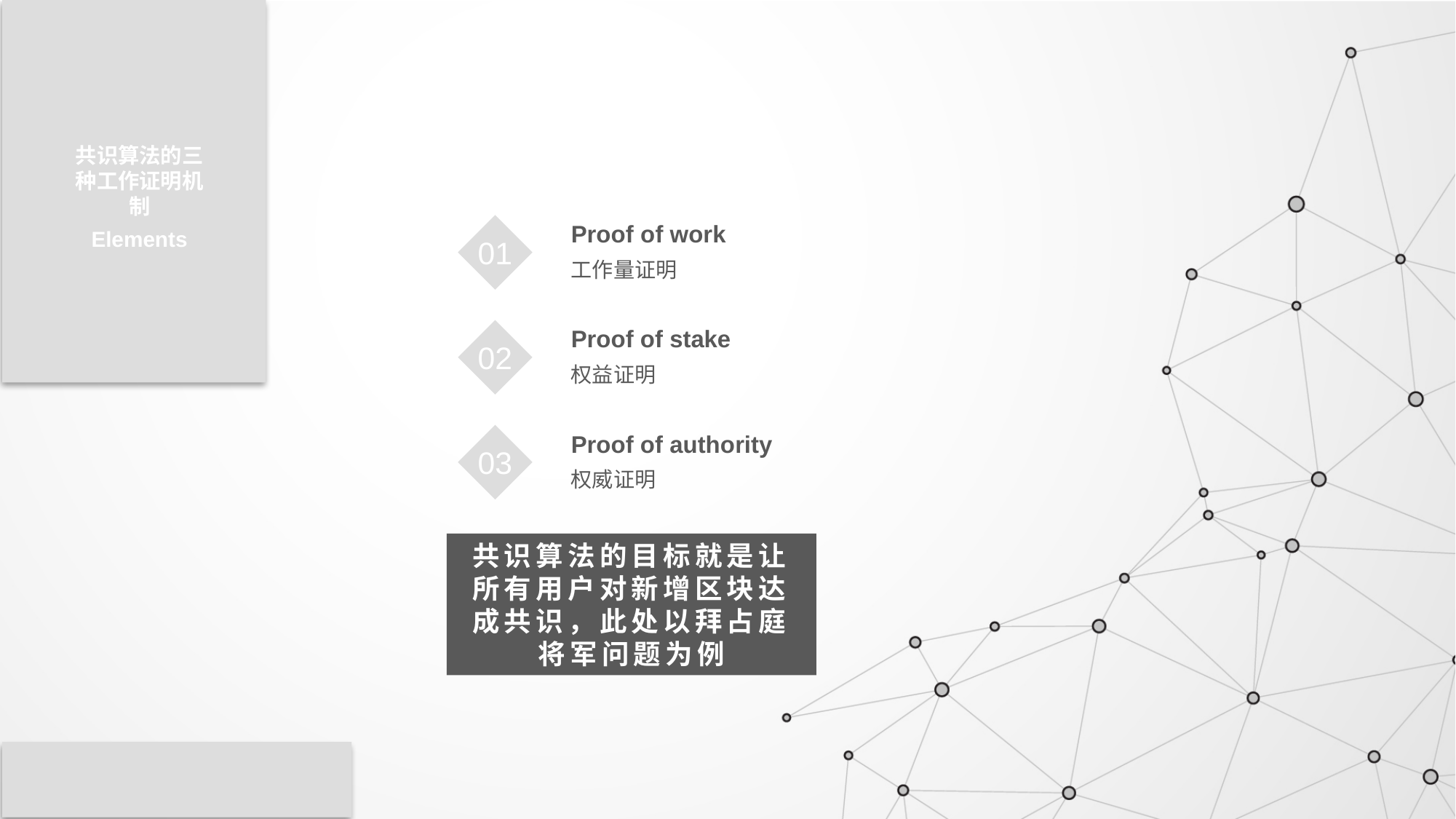

共识算法的三种工作证明机制
Elements
01
Proof of work
工作量证明
02
Proof of stake
权益证明
03
Proof of authority
权威证明
共识算法的目标就是让所有用户对新增区块达成共识，此处以拜占庭将军问题为例